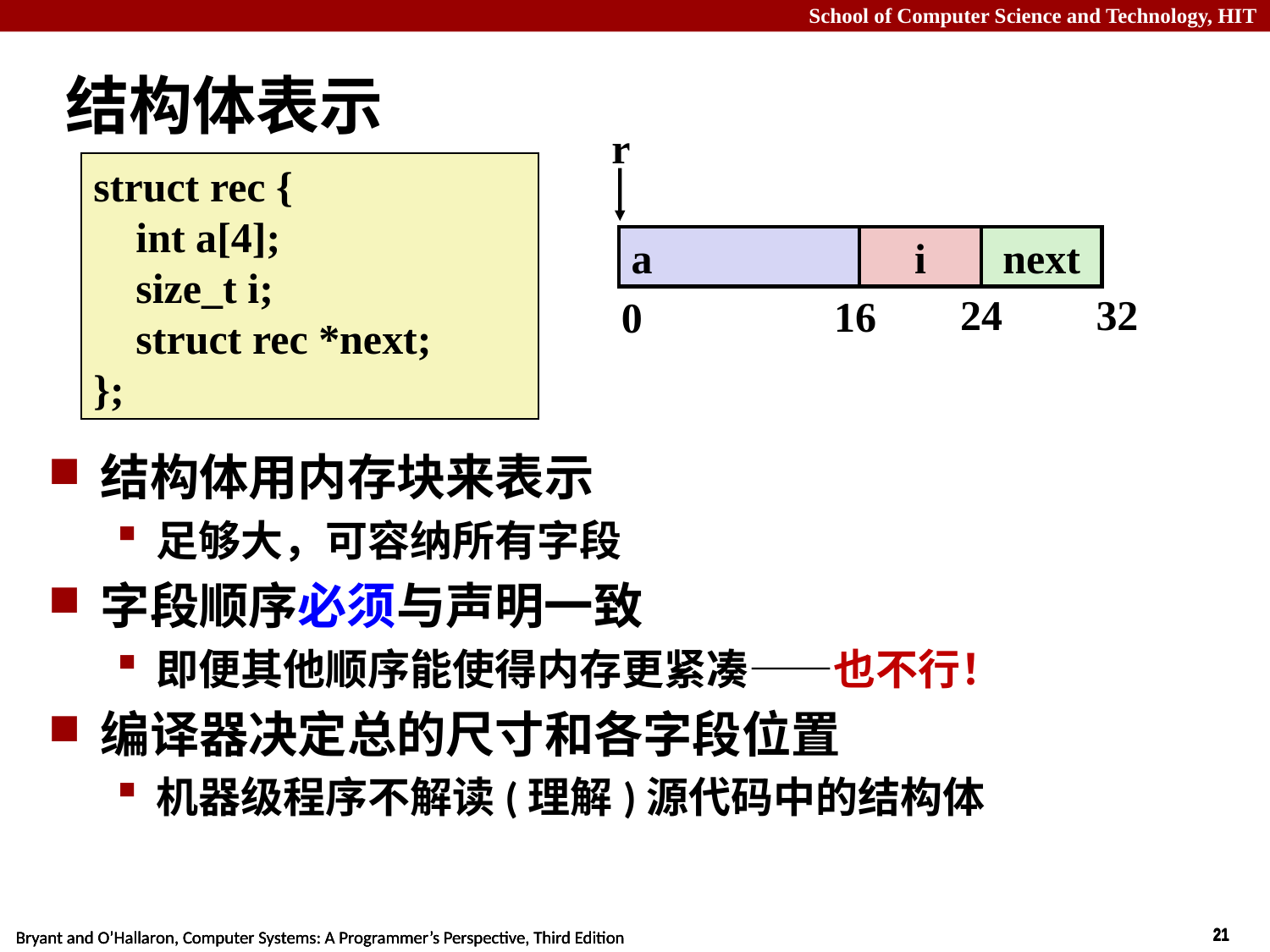

# 结构体表示
r

i
next
24
32
16
0
struct rec {
    int a[4];
    size_t i;
    struct rec *next;
};
a
结构体用内存块来表示
足够大，可容纳所有字段
字段顺序必须与声明一致
即便其他顺序能使得内存更紧凑——也不行！
编译器决定总的尺寸和各字段位置
机器级程序不解读(理解)源代码中的结构体